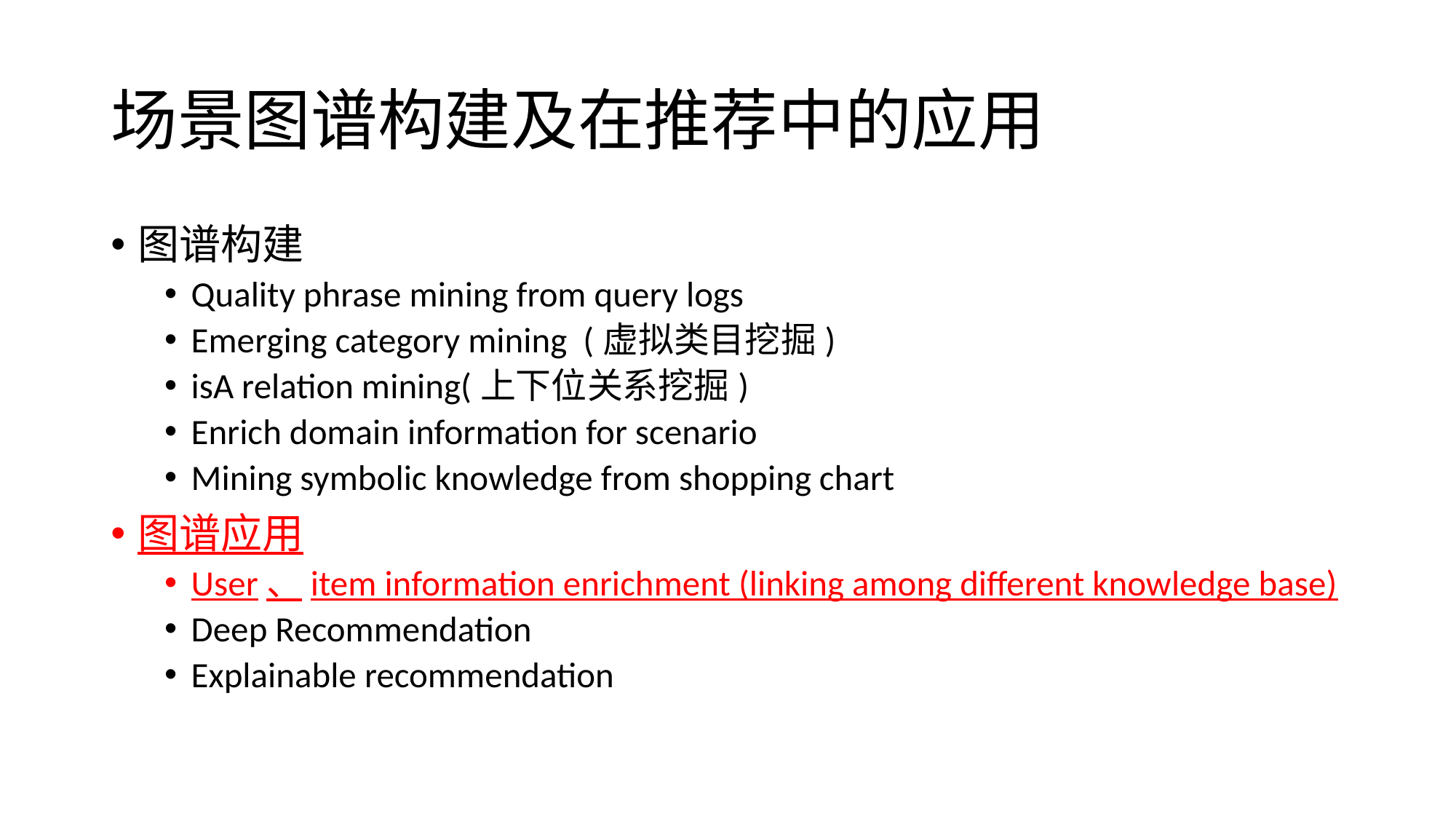

# 场景图谱构建及在推荐中的应用
图谱构建
Quality phrase mining from query logs
Emerging category mining  (虚拟类目挖掘)
isA relation mining(上下位关系挖掘)
Enrich domain information for scenario
Mining symbolic knowledge from shopping chart
图谱应用
User、item information enrichment (linking among different knowledge base)
Deep Recommendation
Explainable recommendation